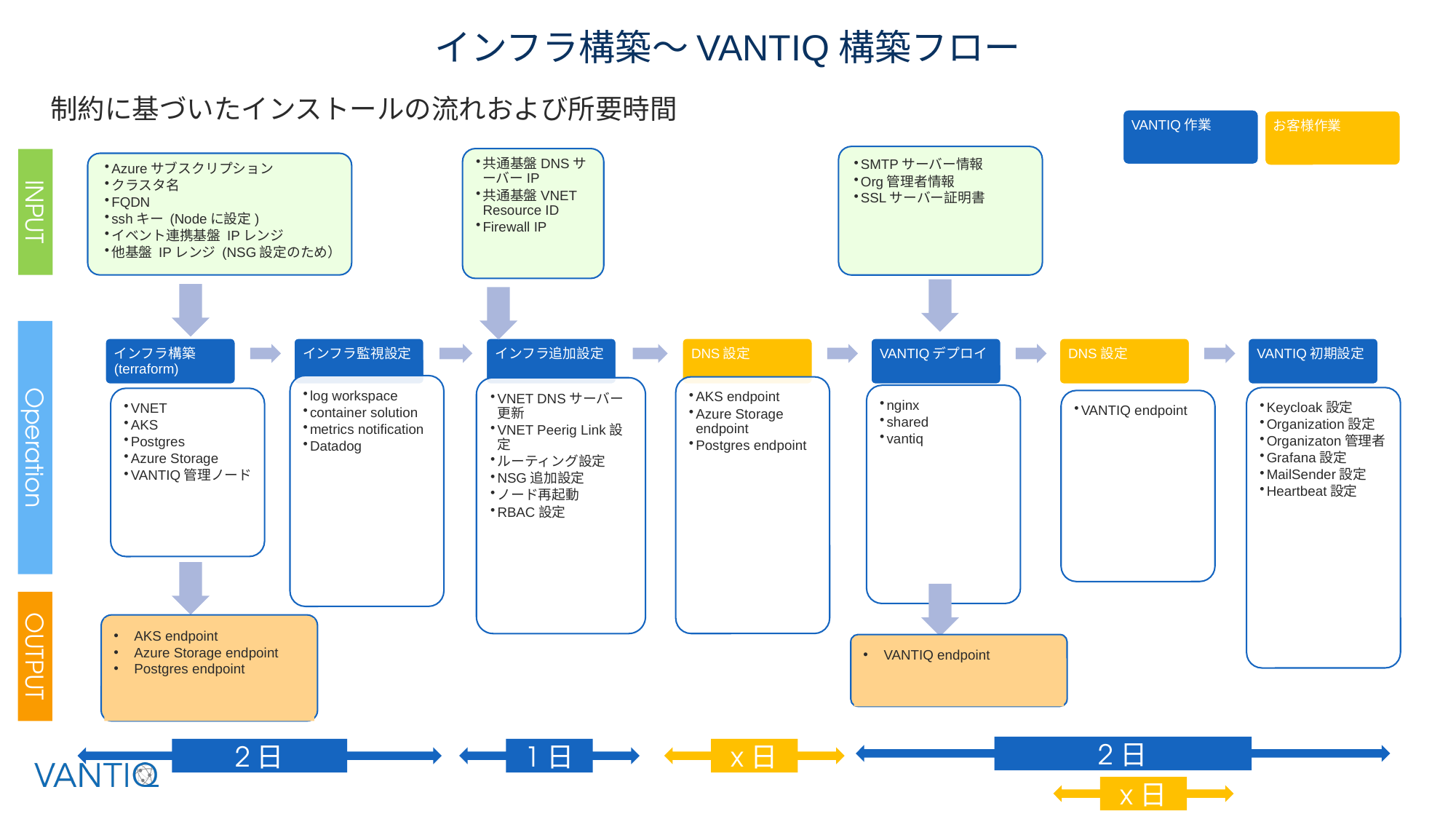

インフラ構築〜VANTIQ構築フロー
制約に基づいたインストールの流れおよび所要時間

VANTIQ作業

お客様作業

SMTPサーバー情報
Org管理者情報
SSLサーバー証明書

共通基盤DNSサーバーIP
共通基盤VNET Resource ID
Firewall IP

INPUT
Azureサブスクリプション
クラスタ名
FQDN
sshキー (Nodeに設定)
イベント連携基盤 IPレンジ
他基盤 IPレンジ (NSG設定のため）

Operation
インフラ構築 (terraform)
VNET
AKS
Postgres
Azure Storage
VANTIQ管理ノード

インフラ監視設定
log workspace
container solution
metrics notification
Datadog

インフラ追加設定
VNET DNSサーバー更新
VNET Peerig Link設定
ルーティング設定
NSG追加設定
ノード再起動
RBAC設定

DNS設定
AKS endpoint
Azure Storage endpoint
Postgres endpoint

VANTIQデプロイ
nginx
shared
vantiq

DNS設定
VANTIQ endpoint

VANTIQ初期設定
Keycloak設定
Organization設定
Organizaton管理者
Grafana設定
MailSender設定
Heartbeat設定

OUTPUT

AKS endpoint
Azure Storage endpoint
Postgres endpoint

VANTIQ endpoint

2日
2日
1日
x日
x日